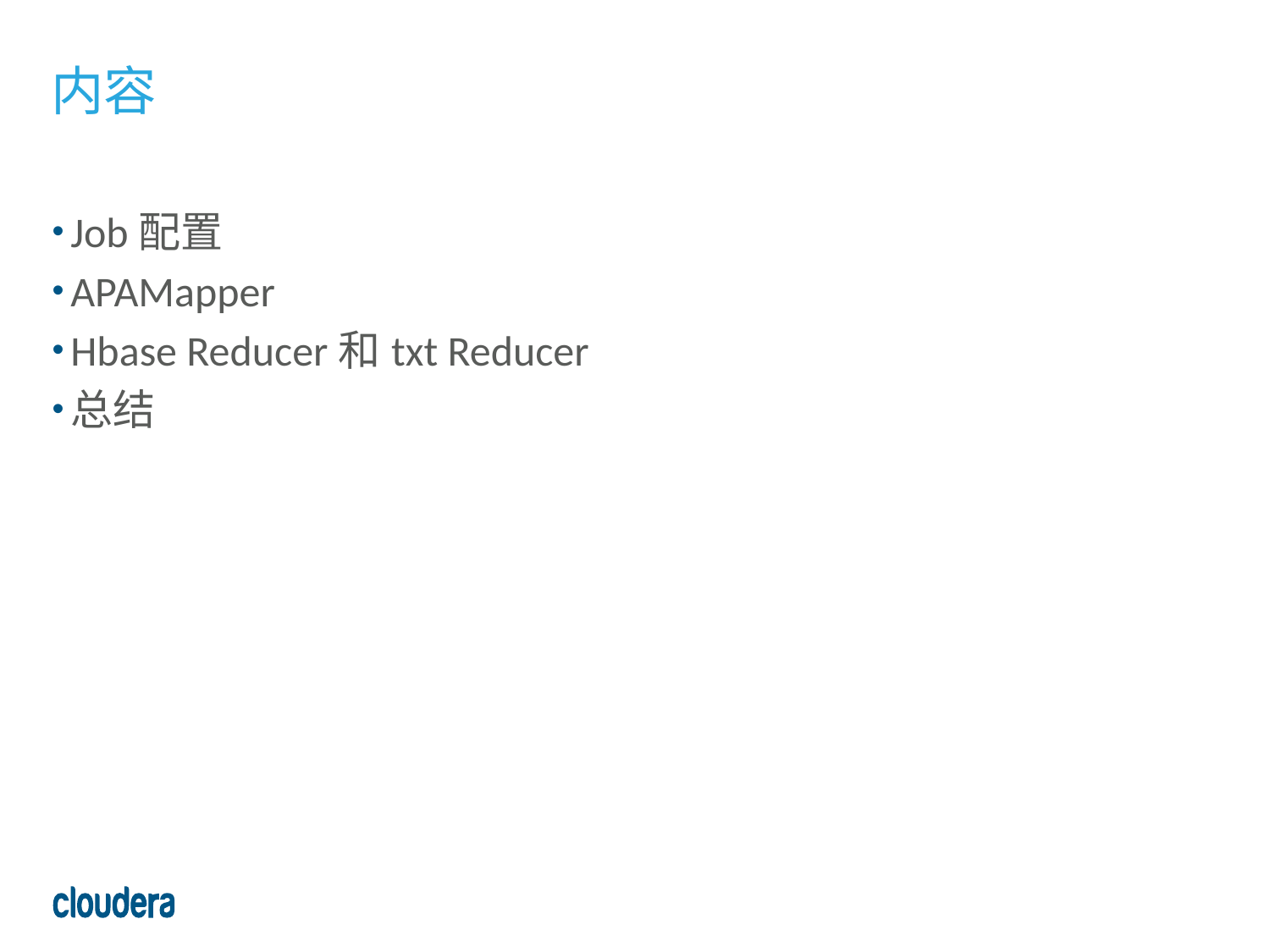

# 内容
Job配置
APAMapper
Hbase Reducer和txt Reducer
总结